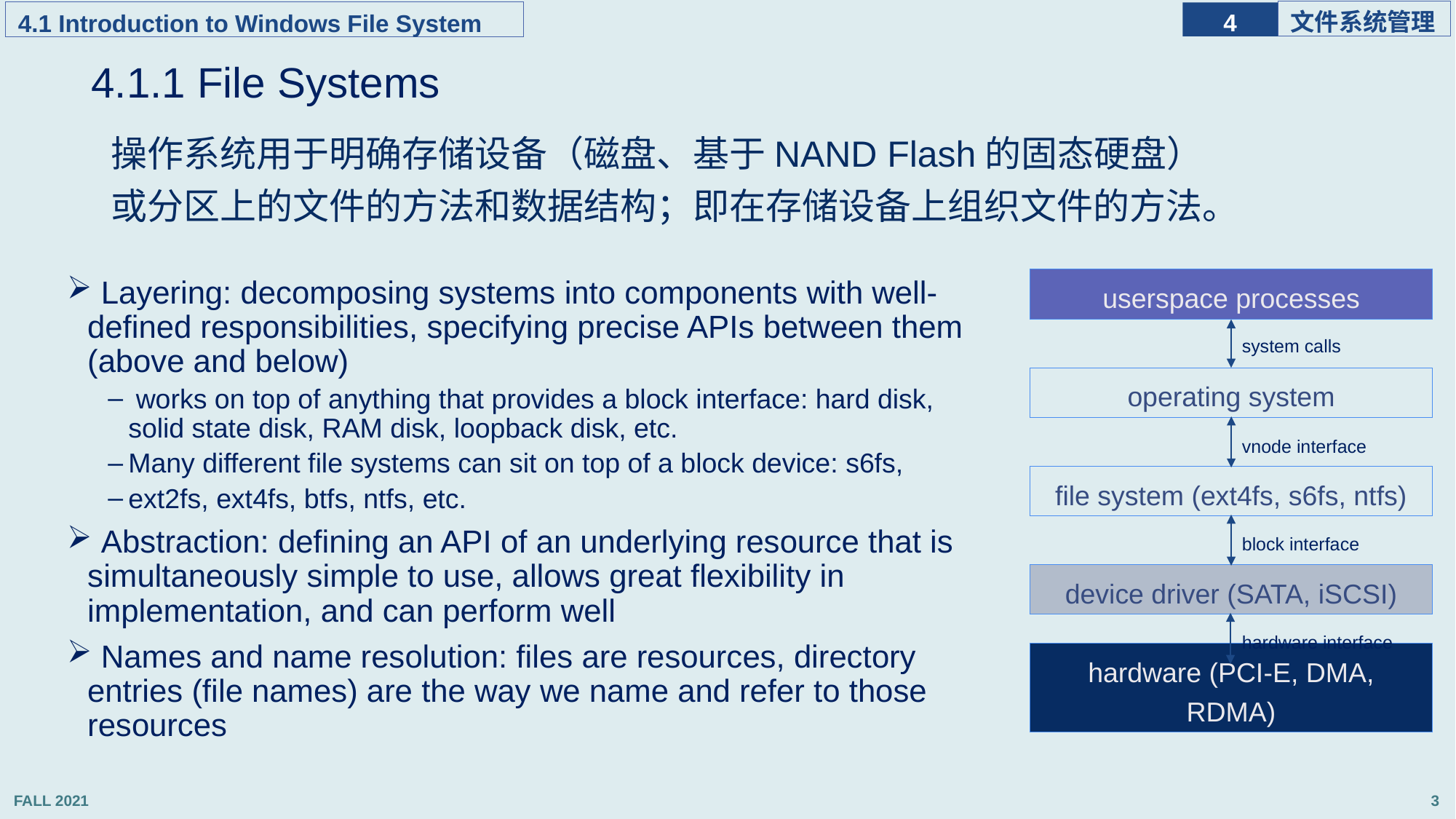

4.1.1 File Systems
操作系统用于明确存储设备（磁盘、基于NAND Flash的固态硬盘）或分区上的文件的方法和数据结构；即在存储设备上组织文件的方法。
 Layering: decomposing systems into components with well-defined responsibilities, specifying precise APIs between them (above and below)
 works on top of anything that provides a block interface: hard disk, solid state disk, RAM disk, loopback disk, etc.
Many different file systems can sit on top of a block device: s6fs,
ext2fs, ext4fs, btfs, ntfs, etc.
 Abstraction: defining an API of an underlying resource that is simultaneously simple to use, allows great flexibility in implementation, and can perform well
 Names and name resolution: files are resources, directory entries (file names) are the way we name and refer to those resources
userspace processes
system calls
operating system
vnode interface
file system (ext4fs, s6fs, ntfs)
block interface
device driver (SATA, iSCSI)
hardware interface
hardware (PCI-E, DMA, RDMA)